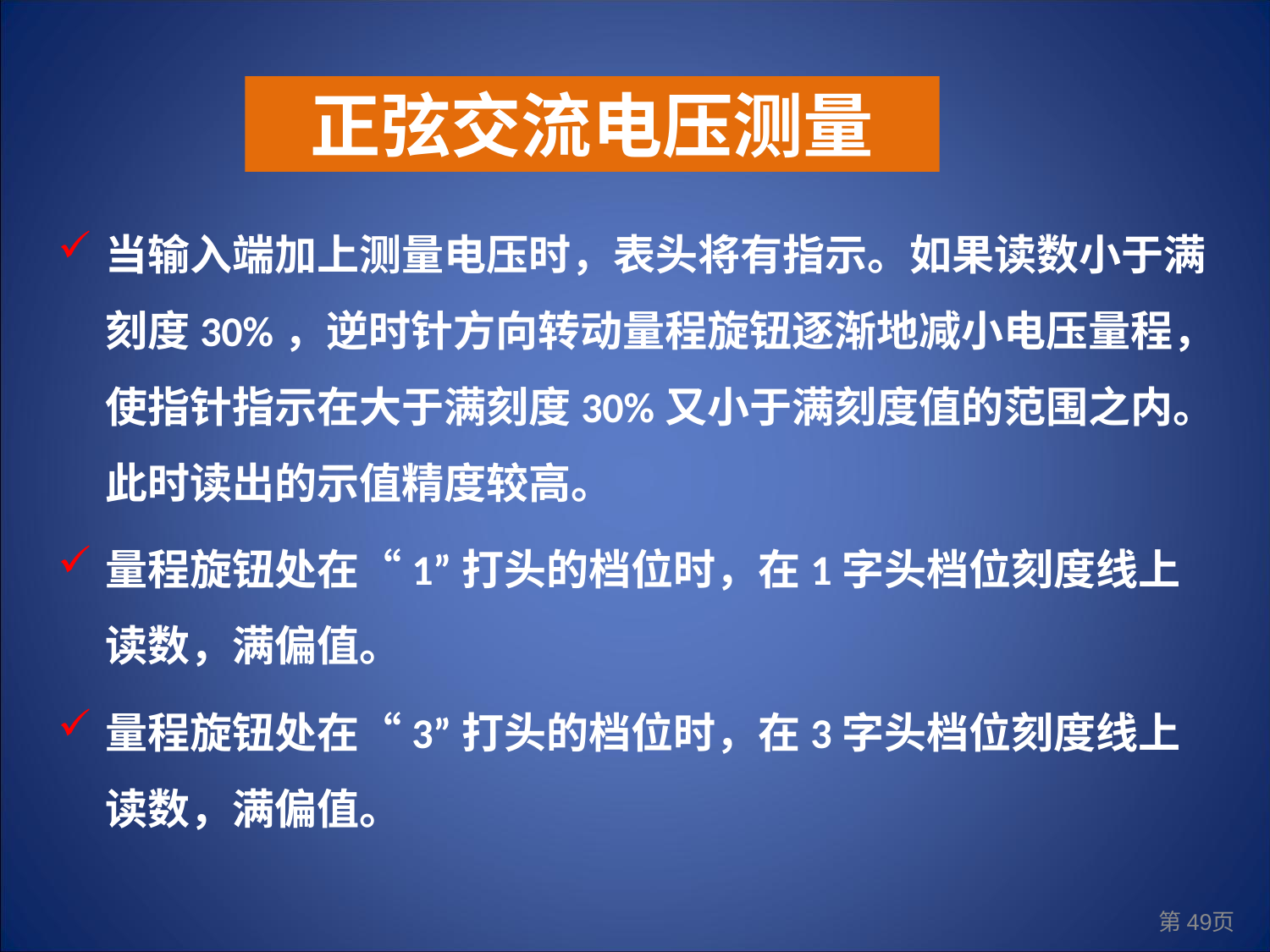

正弦交流电压测量
当输入端加上测量电压时，表头将有指示。如果读数小于满刻度30%，逆时针方向转动量程旋钮逐渐地减小电压量程，使指针指示在大于满刻度30%又小于满刻度值的范围之内。此时读出的示值精度较高。
量程旋钮处在“1”打头的档位时，在1字头档位刻度线上读数，满偏值。
量程旋钮处在“3”打头的档位时，在3字头档位刻度线上读数，满偏值。